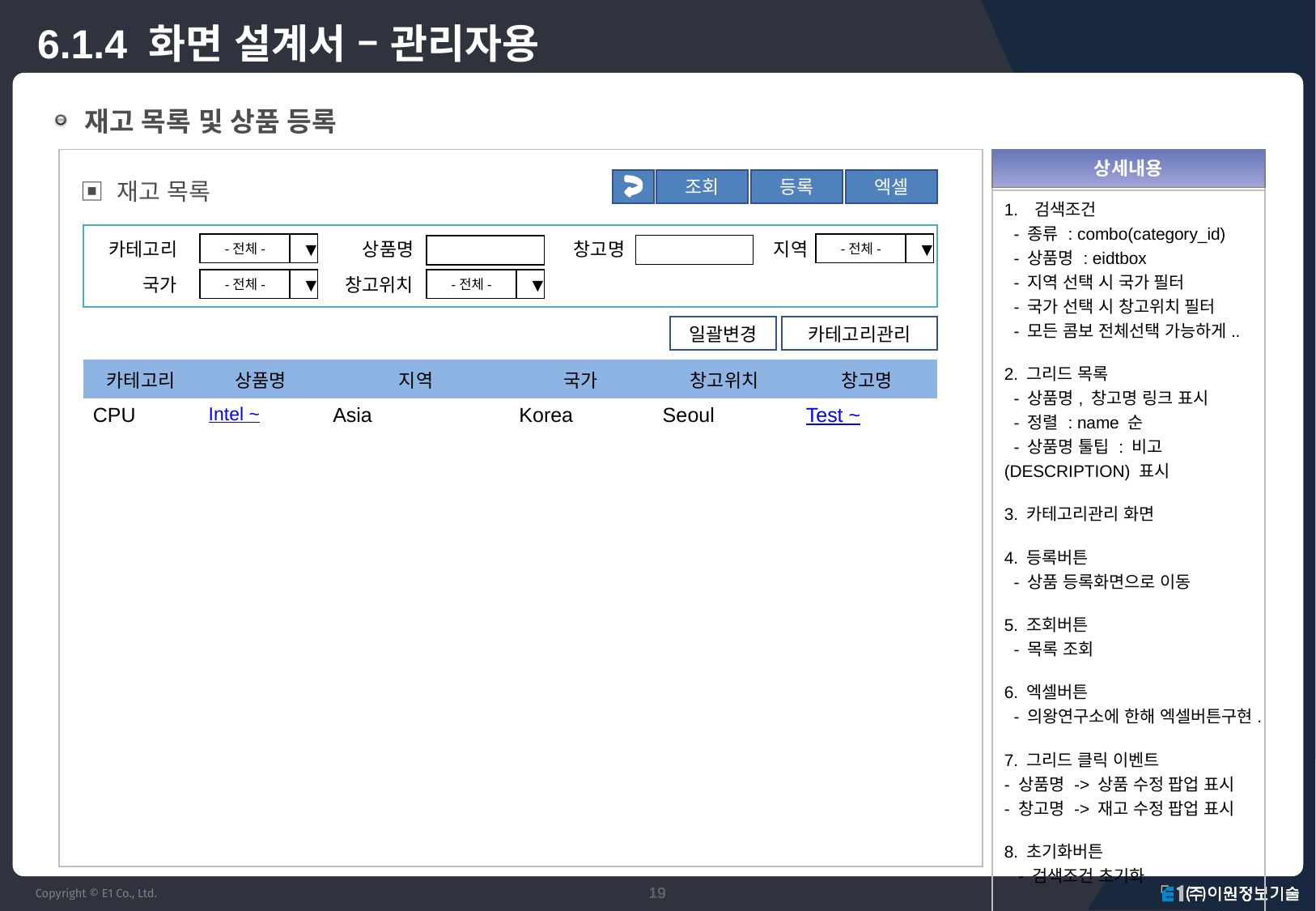

# 6.1.4 화면 설계서 – 관리자용
 재고 목록 및 상품 등록
|  |
| --- |
| 검색조건 - 종류 : combo(category\_id) - 상품명 : eidtbox - 지역 선택 시 국가 필터 - 국가 선택 시 창고위치 필터 - 모든 콤보 전체선택 가능하게.. 2. 그리드 목록 - 상품명, 창고명 링크 표시 - 정렬 : name 순 - 상품명 툴팁 : 비고(DESCRIPTION) 표시 3. 카테고리관리 화면 4. 등록버튼 - 상품 등록화면으로 이동 5. 조회버튼 - 목록 조회 6. 엑셀버튼 - 의왕연구소에 한해 엑셀버튼구현. 7. 그리드 클릭 이벤트 - 상품명 -> 상품 수정 팝업 표시 - 창고명 -> 재고 수정 팝업 표시 8. 초기화버튼 - 검색조건 초기화 |
|  |
| --- |
상세내용
▣ 재고 목록

조회
등록
엑셀

카테고리
-전체-
▼
상품명
창고명
지역
-전체-
▼

국가
-전체-
▼
창고위치
-전체-
▼
일괄변경
카테고리관리
| 카테고리 | 상품명 | 지역 | 국가 | 창고위치 | 창고명 |
| --- | --- | --- | --- | --- | --- |
| CPU | Intel ~ | Asia | Korea | Seoul | Test ~ |
|  |  |  |  |  |  |
|  |  |  |  |  |  |
|  |  |  |  |  |  |
|  |  |  |  |  |  |
|  |  |  |  |  |  |
|  |  |  |  |  |  |
|  |  |  |  |  |  |
|  |  |  |  |  |  |
19
19